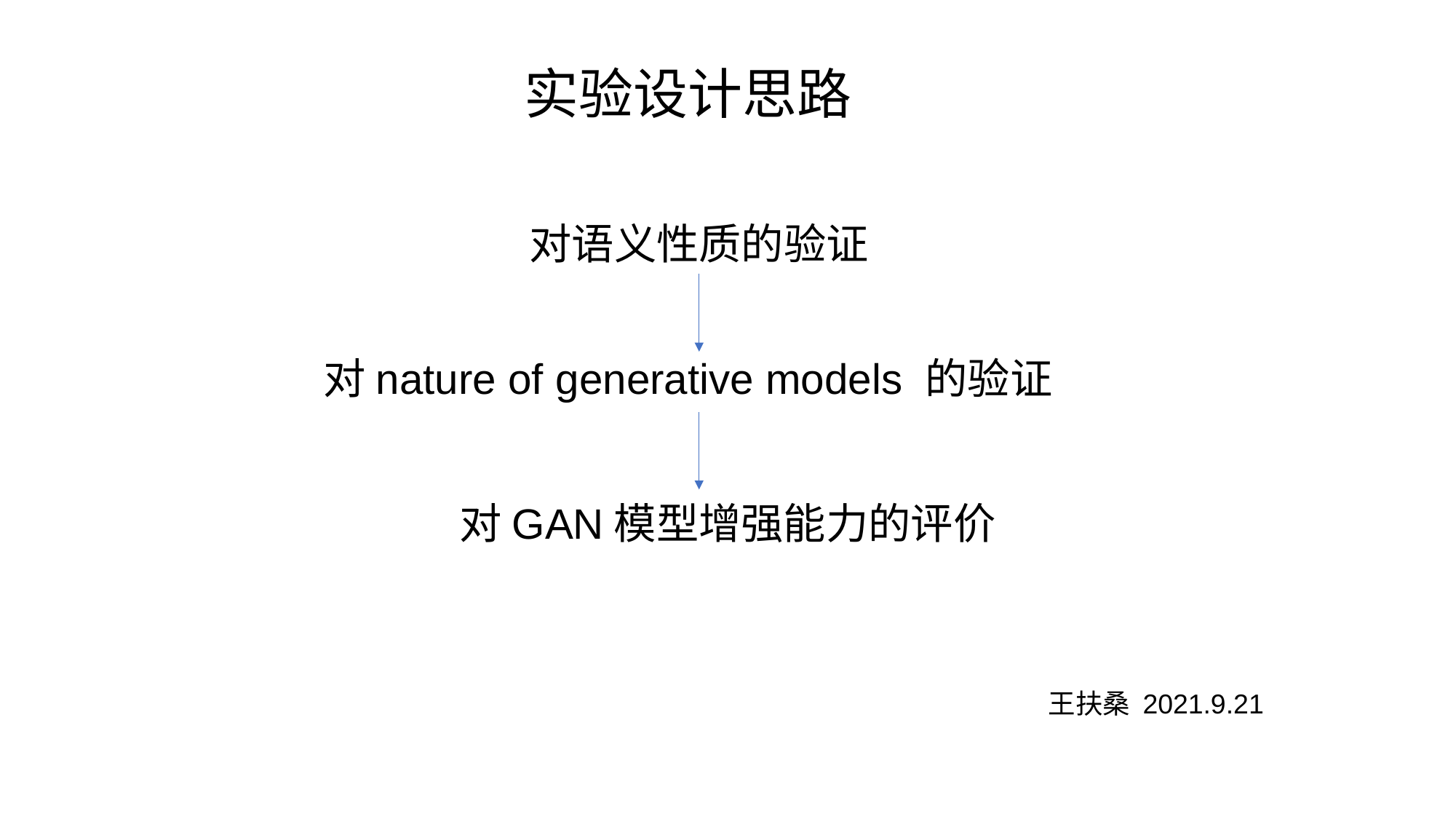

实验设计思路
对语义性质的验证
对nature of generative models 的验证
对GAN模型增强能力的评价
王扶桑 2021.9.21